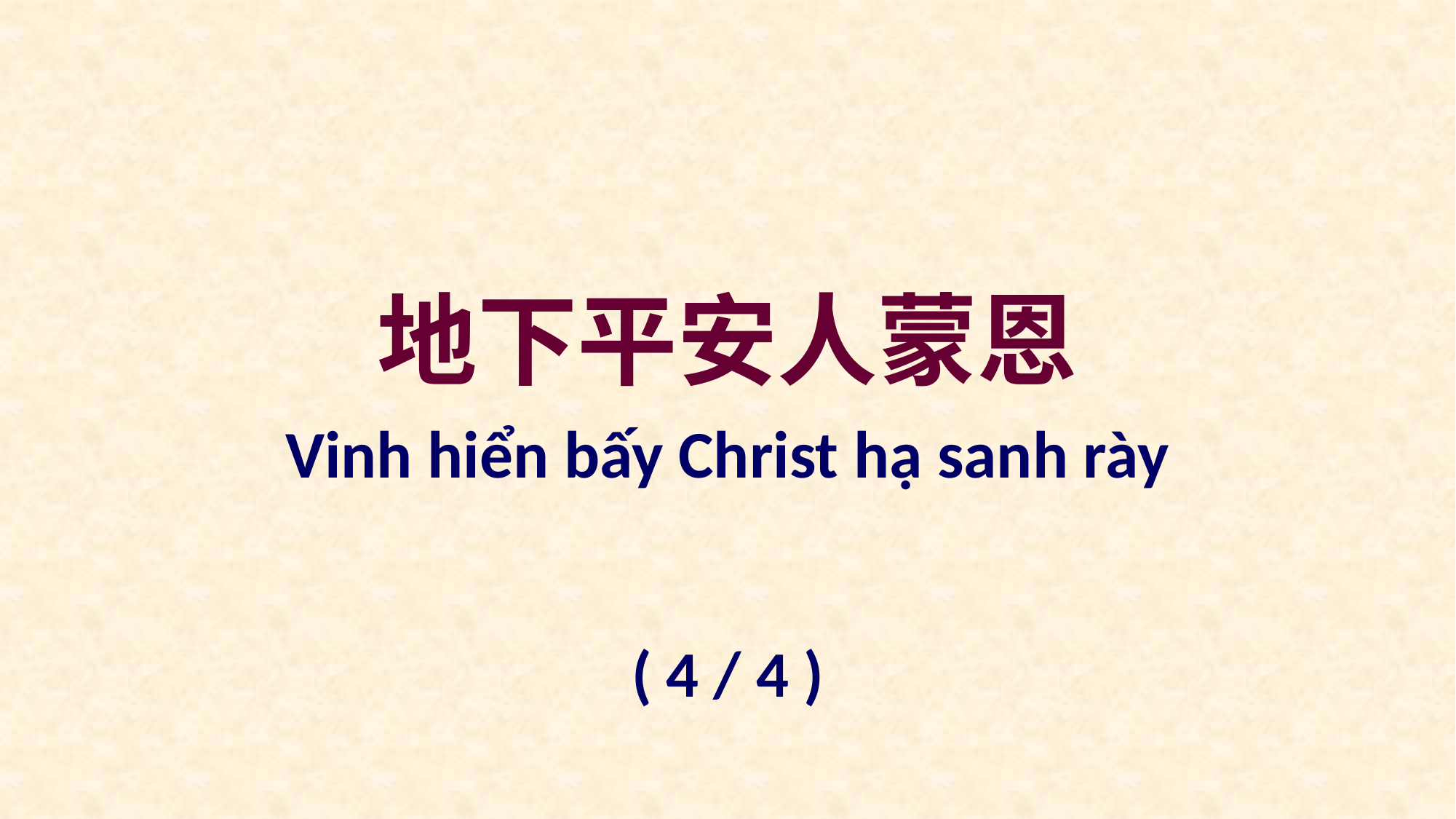

地下平安人蒙恩
Vinh hiển bấy Christ hạ sanh rày
( 4 / 4 )